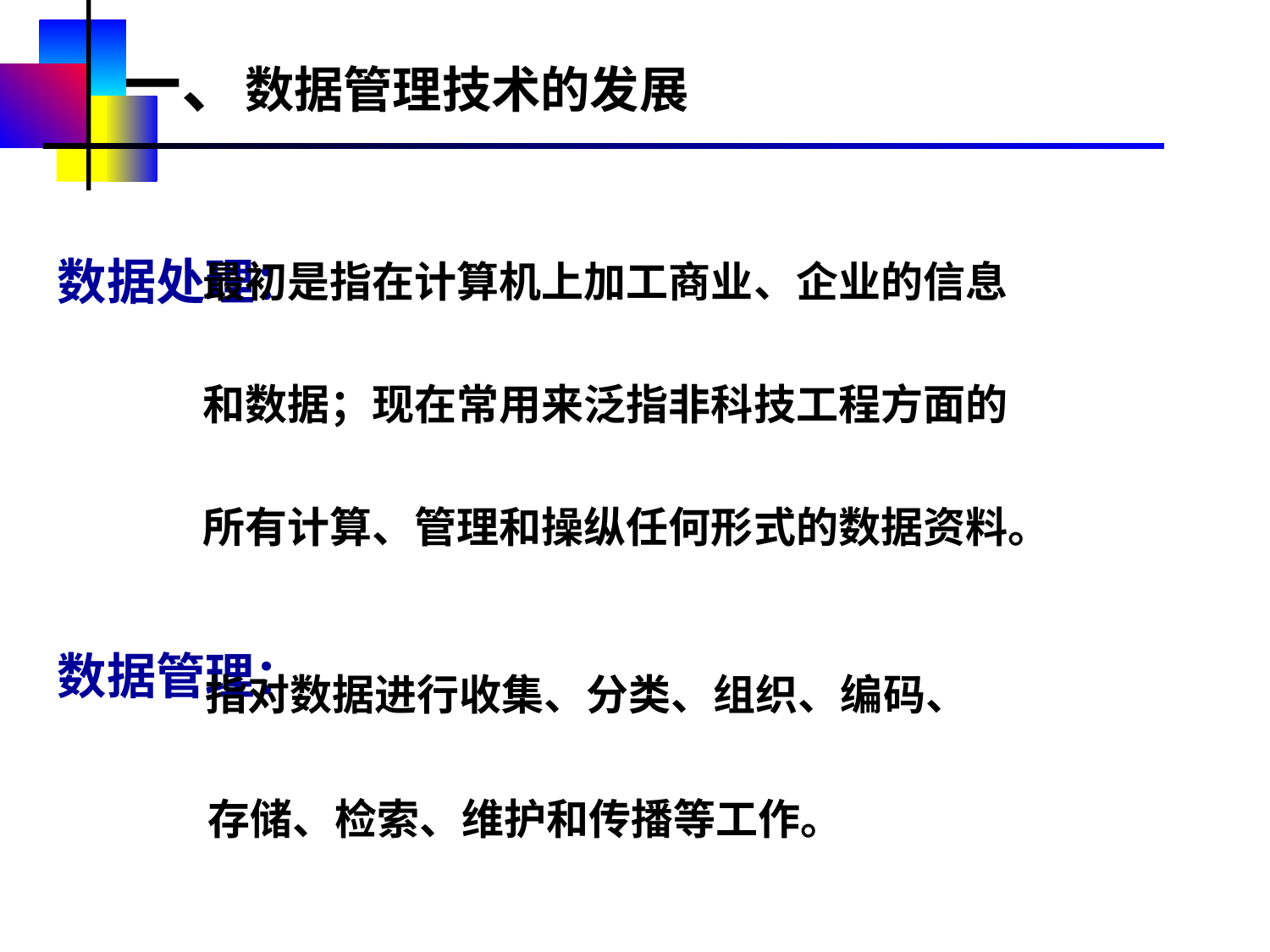

一、数据管理技术的发展
数据处理：

数据管理：
          最初是指在计算机上加工商业、企业的信息
          和数据；现在常用来泛指非科技工程方面的
          所有计算、管理和操纵任何形式的数据资料。
         指对数据进行收集、分类、组织、编码、
           存储、检索、维护和传播等工作。